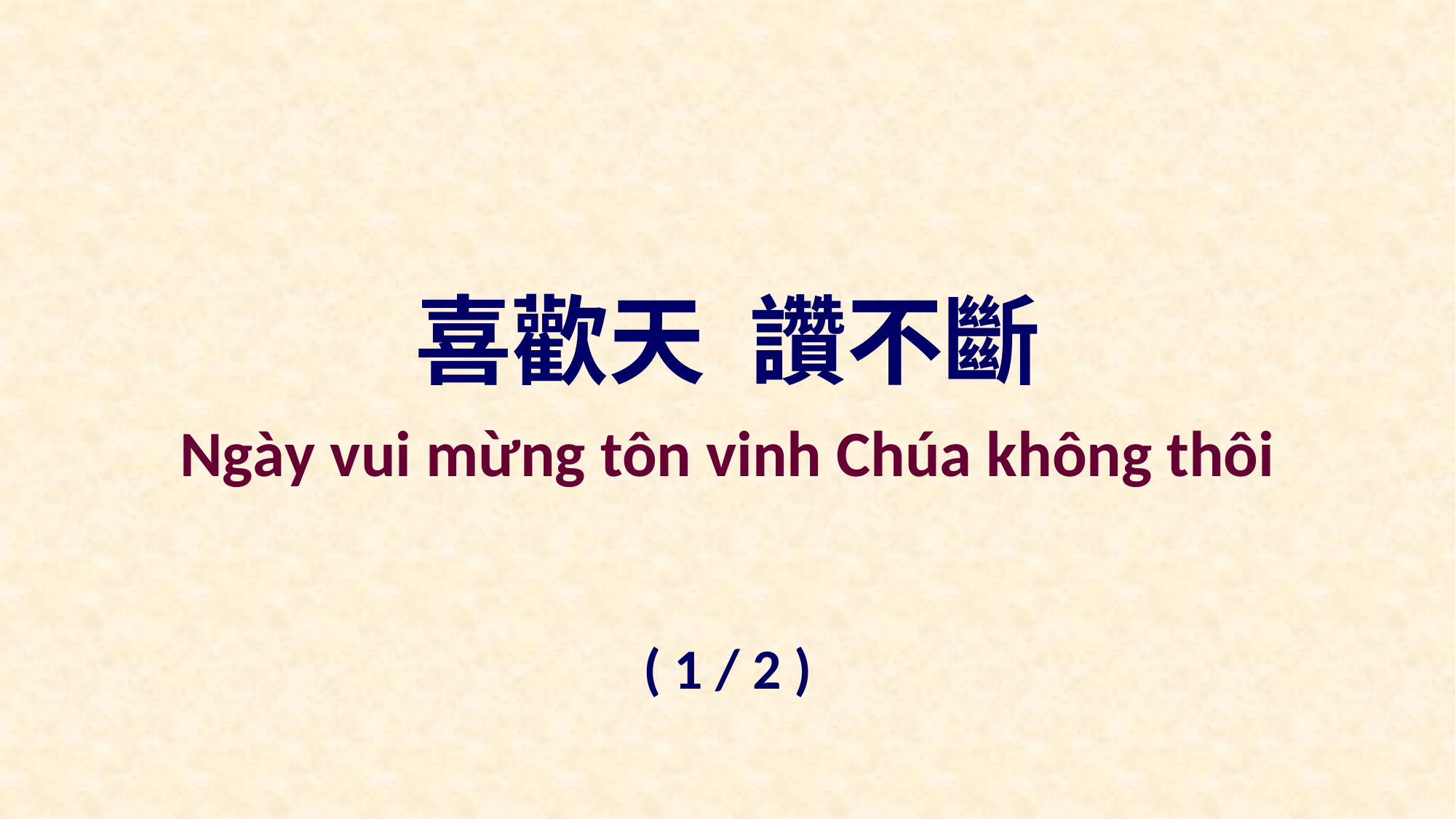

喜歡天  讚不斷
Ngày vui mừng tôn vinh Chúa không thôi
( 1 / 2 )